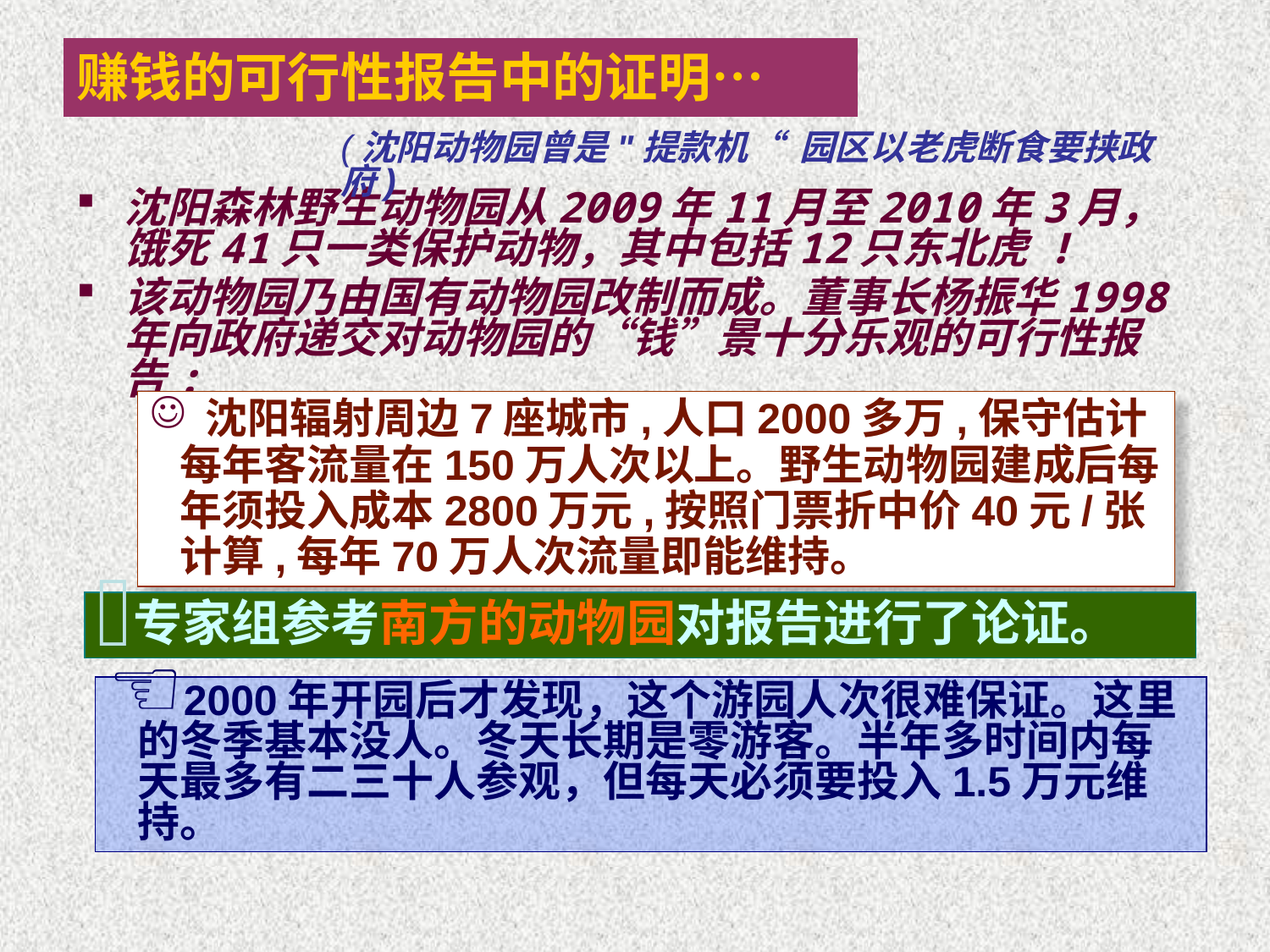

赚钱的可行性报告中的证明…
(沈阳动物园曾是"提款机“  园区以老虎断食要挟政府)

沈阳森林野生动物园从2009年11月至2010年3月，饿死41只一类保护动物，其中包括12只东北虎 !
该动物园乃由国有动物园改制而成。董事长杨振华1998年向政府递交对动物园的“钱”景十分乐观的可行性报告:
 沈阳辐射周边7座城市,人口2000多万,保守估计每年客流量在150万人次以上。野生动物园建成后每年须投入成本2800万元,按照门票折中价40元/张计算,每年70万人次流量即能维持。
专家组参考南方的动物园对报告进行了论证。
2000年开园后才发现，这个游园人次很难保证。这里的冬季基本没人。冬天长期是零游客。半年多时间内每天最多有二三十人参观，但每天必须要投入1.5万元维持。